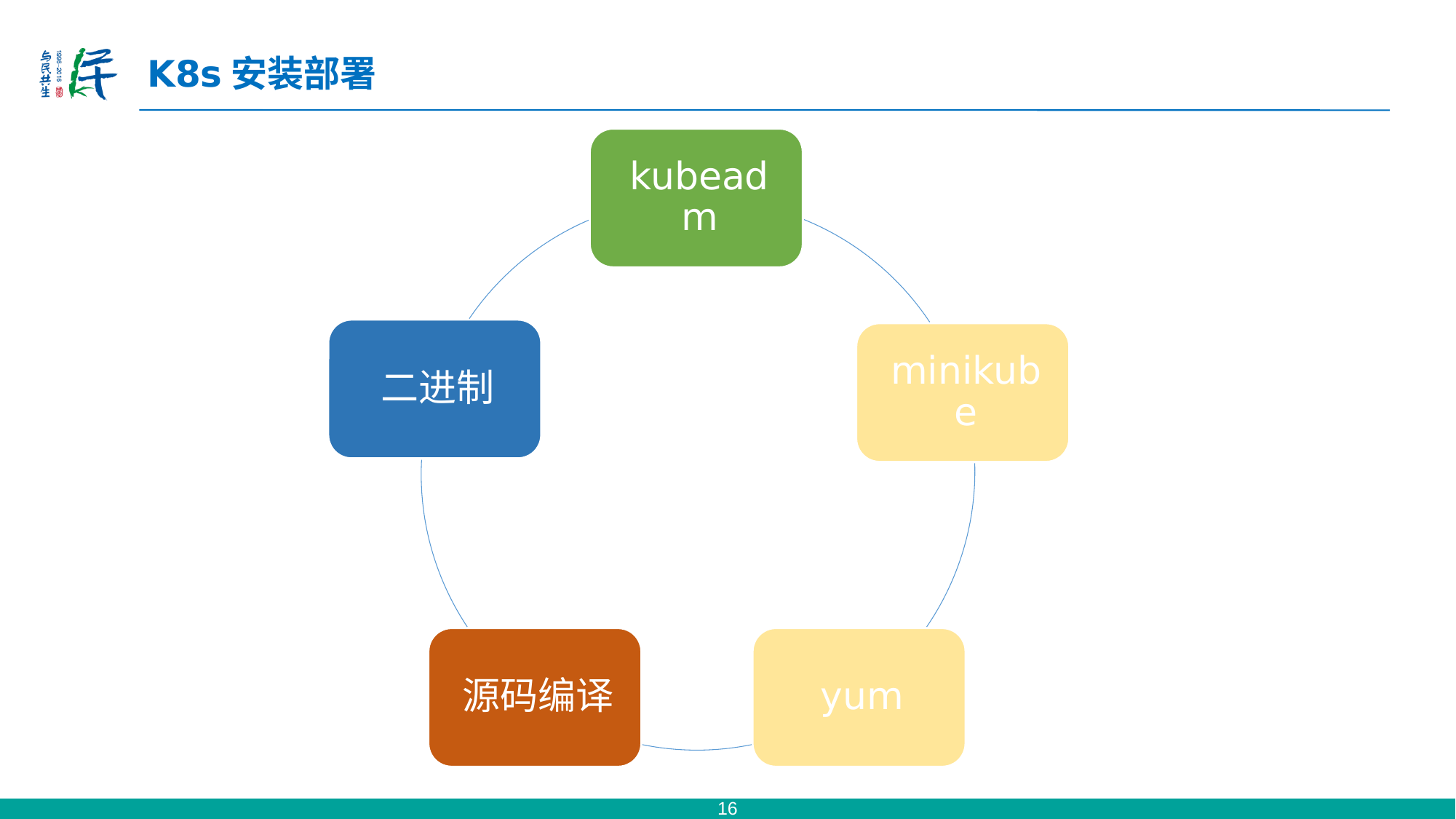

# K8s安装部署
kubeadm
minikube
yum
源码编译
二进制
16